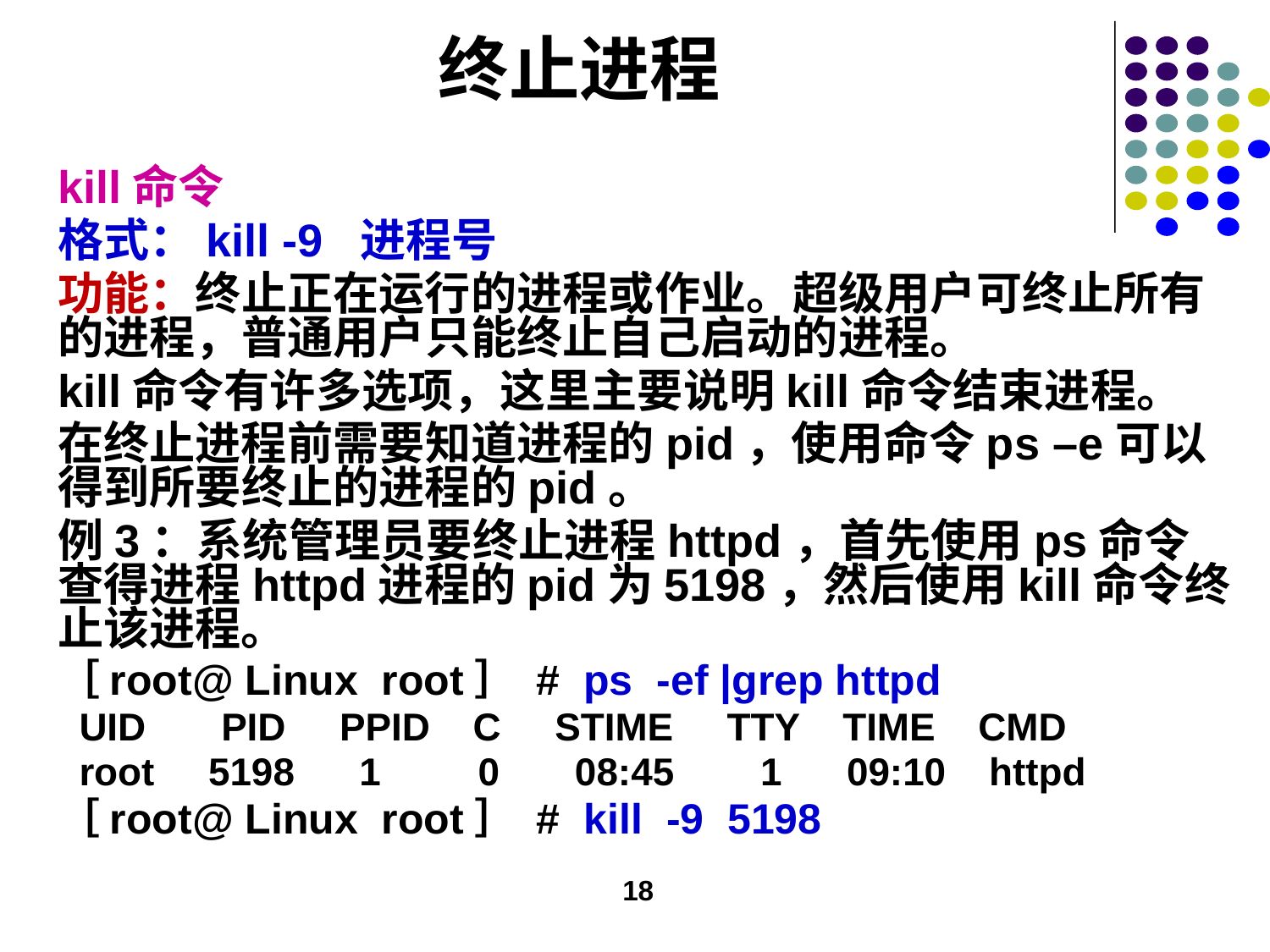

# 终止进程
kill命令
格式：kill -9  进程号
功能：终止正在运行的进程或作业。超级用户可终止所有的进程，普通用户只能终止自己启动的进程。
kill命令有许多选项，这里主要说明kill命令结束进程。
在终止进程前需要知道进程的pid，使用命令ps –e可以得到所要终止的进程的pid。
例3：系统管理员要终止进程httpd，首先使用ps命令查得进程httpd进程的pid为5198，然后使用kill命令终止该进程。
［root@ Linux  root］ #  ps  -ef |grep httpd
  UID       PID     PPID    C     STIME     TTY    TIME    CMD
  root     5198      1         0       08:45        1      09:10    httpd
［root@ Linux  root］ #  kill  -9  5198

18